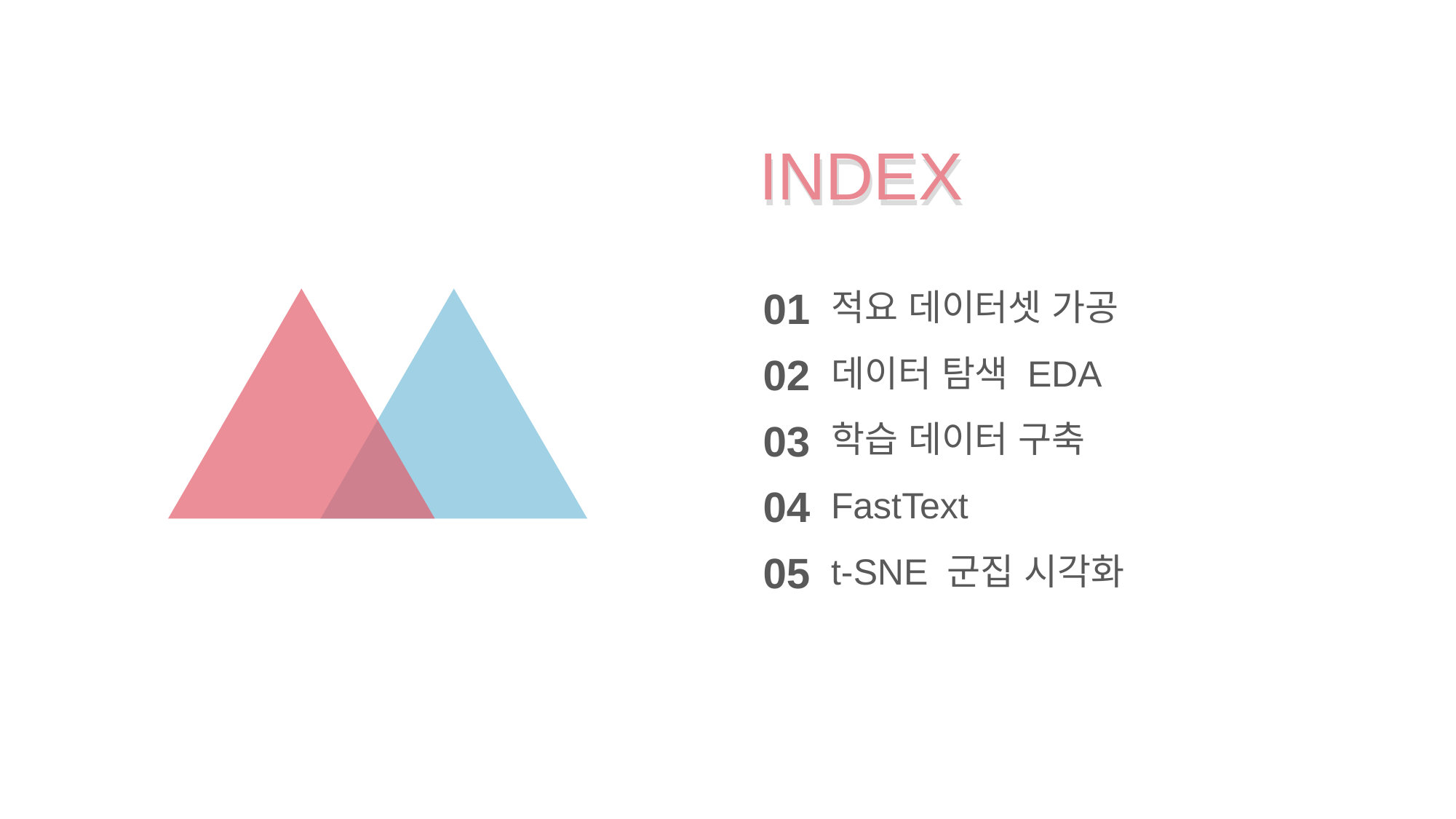

INDEX
INDEX
01
적요 데이터셋 가공
02
데이터 탐색 EDA
03
학습 데이터 구축
04
FastText
05
t-SNE 군집 시각화